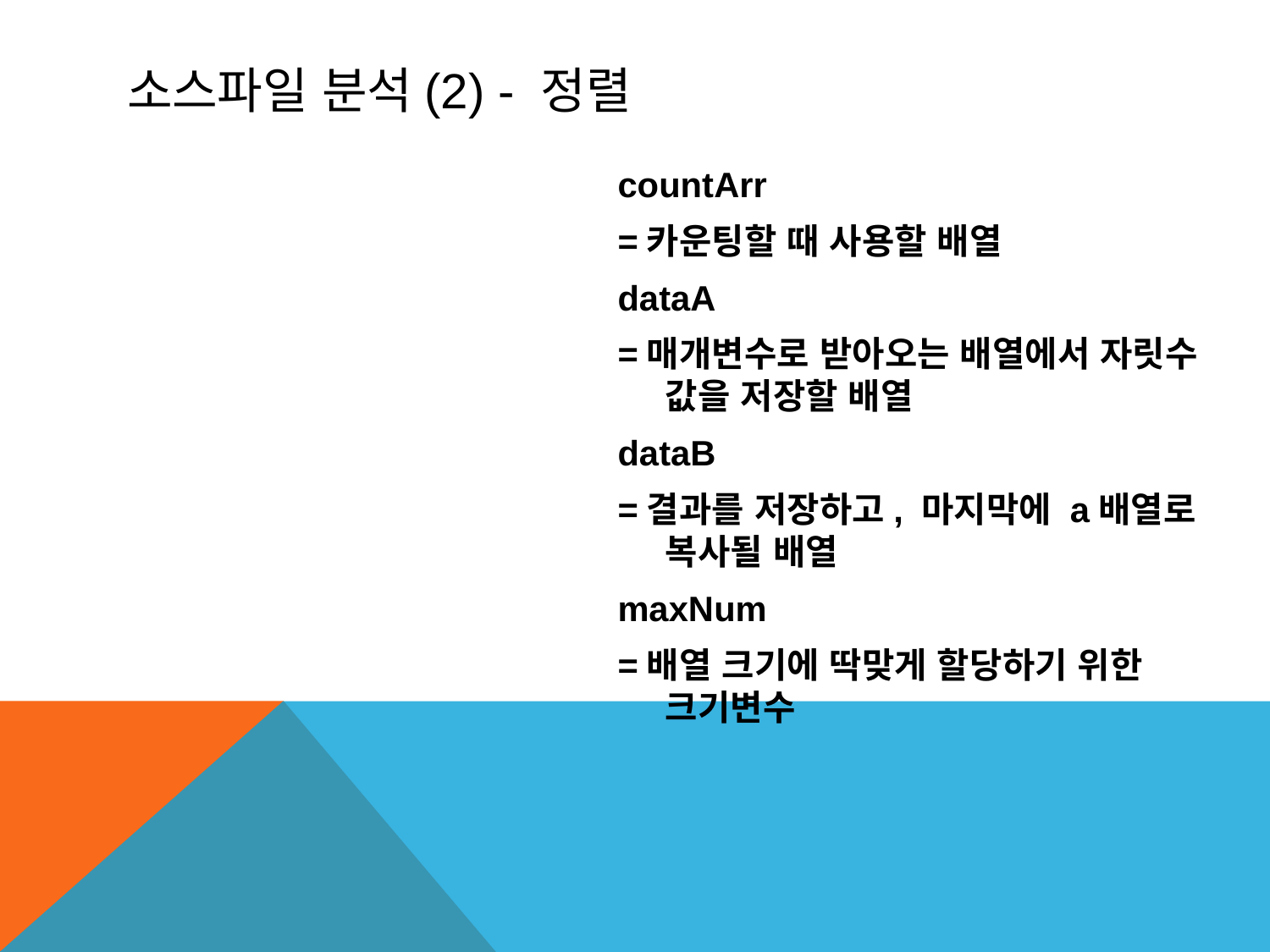

# 소스파일 분석(2) - 정렬
countArr
=카운팅할 때 사용할 배열
dataA
=매개변수로 받아오는 배열에서 자릿수 값을 저장할 배열
dataB
=결과를 저장하고, 마지막에 a배열로 복사될 배열
maxNum
=배열 크기에 딱맞게 할당하기 위한 크기변수